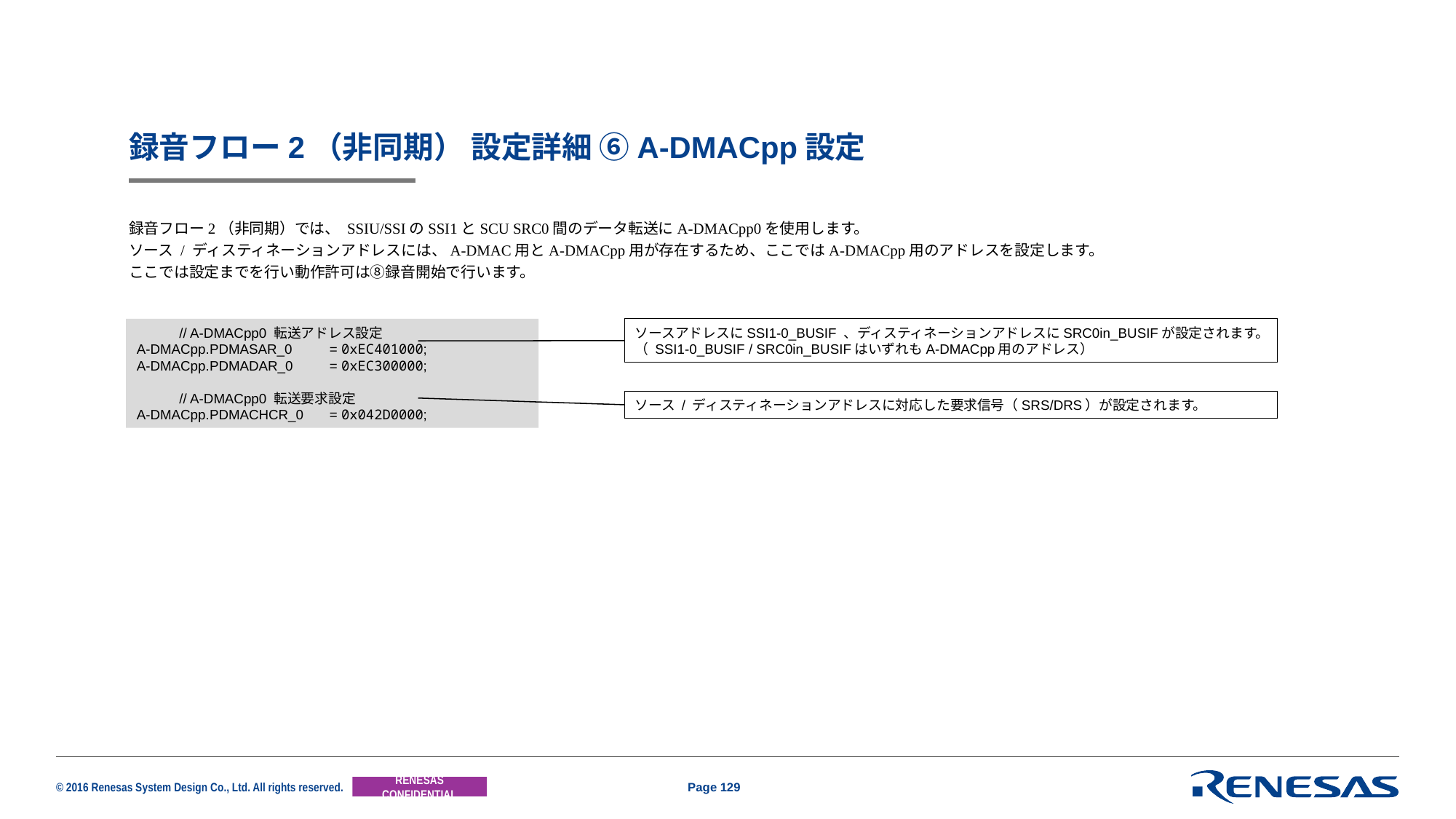

# 録音フロー2（非同期） 設定詳細 ⑥A-DMACpp設定
録音フロー2（非同期）では、 SSIU/SSIのSSI1とSCU SRC0間のデータ転送にA-DMACpp0を使用します。
ソース / ディスティネーションアドレスには、A-DMAC用とA-DMACpp用が存在するため、ここではA-DMACpp用のアドレスを設定します。
ここでは設定までを行い動作許可は⑧録音開始で行います。
	// A-DMACpp0 転送アドレス設定
A-DMACpp.PDMASAR_0 	= 0xEC401000;
A-DMACpp.PDMADAR_0	= 0xEC300000;
	// A-DMACpp0 転送要求設定
A-DMACpp.PDMACHCR_0	= 0x042D0000;
ソースアドレスにSSI1-0_BUSIF 、ディスティネーションアドレスにSRC0in_BUSIFが設定されます。
（ SSI1-0_BUSIF / SRC0in_BUSIFはいずれもA-DMACpp用のアドレス）
ソース / ディスティネーションアドレスに対応した要求信号（SRS/DRS）が設定されます。
Page 129